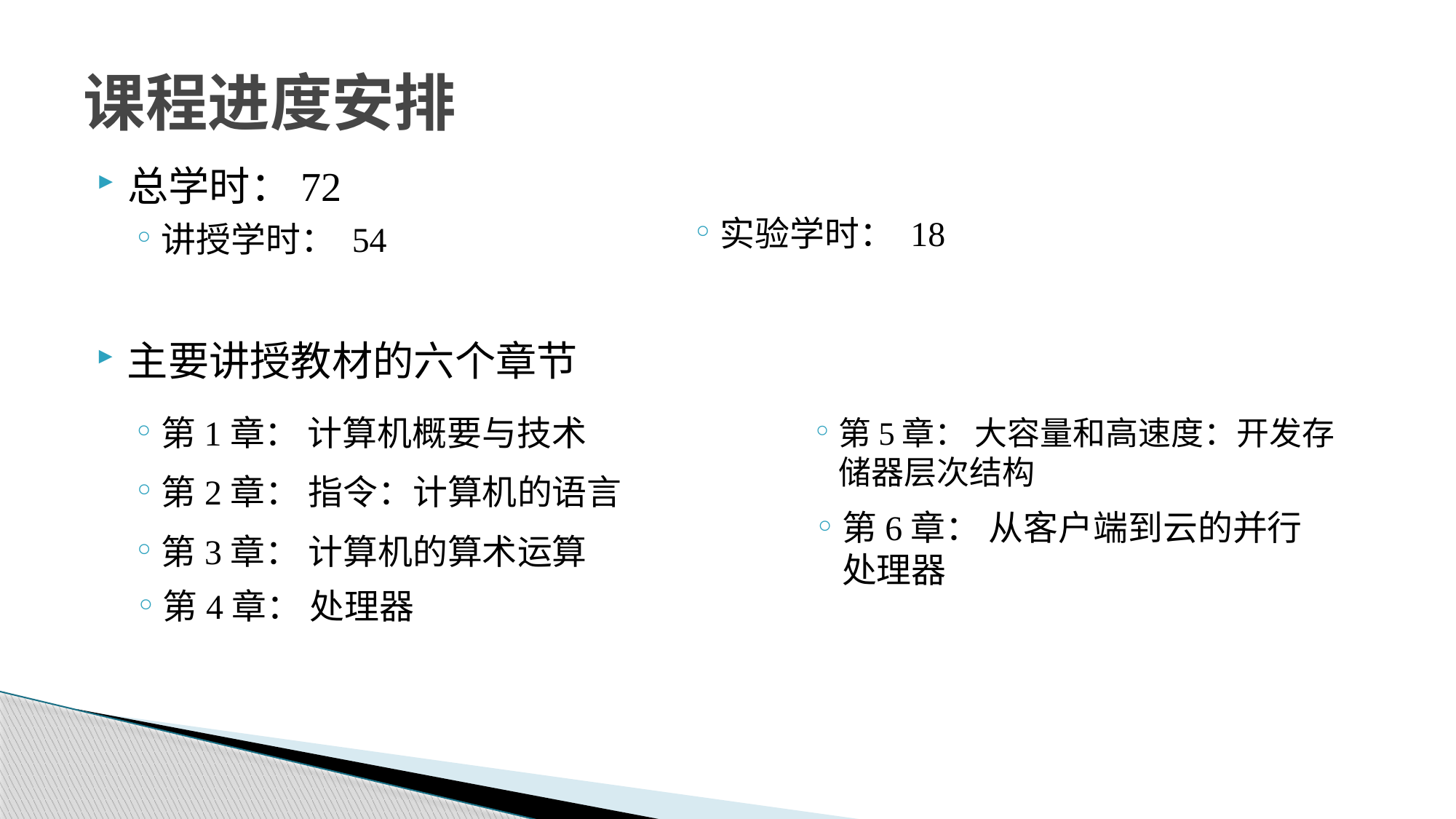

# 课程进度安排
总学时：72
实验学时： 18
讲授学时： 54
主要讲授教材的六个章节
第1章： 计算机概要与技术
第5章： 大容量和高速度：开发存储器层次结构
第2章： 指令：计算机的语言
第6章： 从客户端到云的并行处理器
第3章： 计算机的算术运算
第4章： 处理器